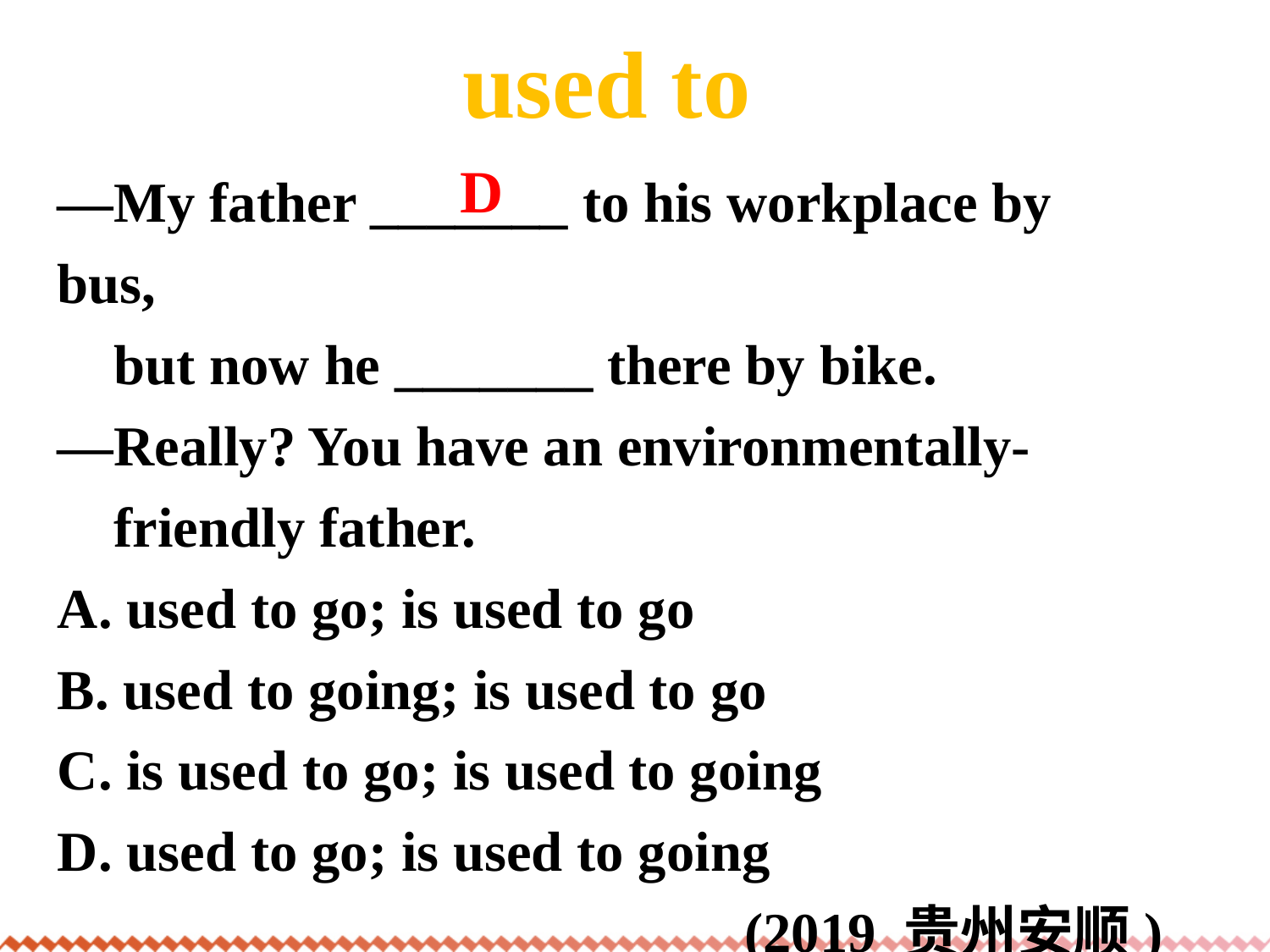

used to
—My father _______ to his workplace by bus,
    but now he _______ there by bike.
—Really? You have an environmentally-
    friendly father.
A. used to go; is used to go
B. used to going; is used to go
C. is used to go; is used to going
D. used to go; is used to going
(2019 贵州安顺)
D